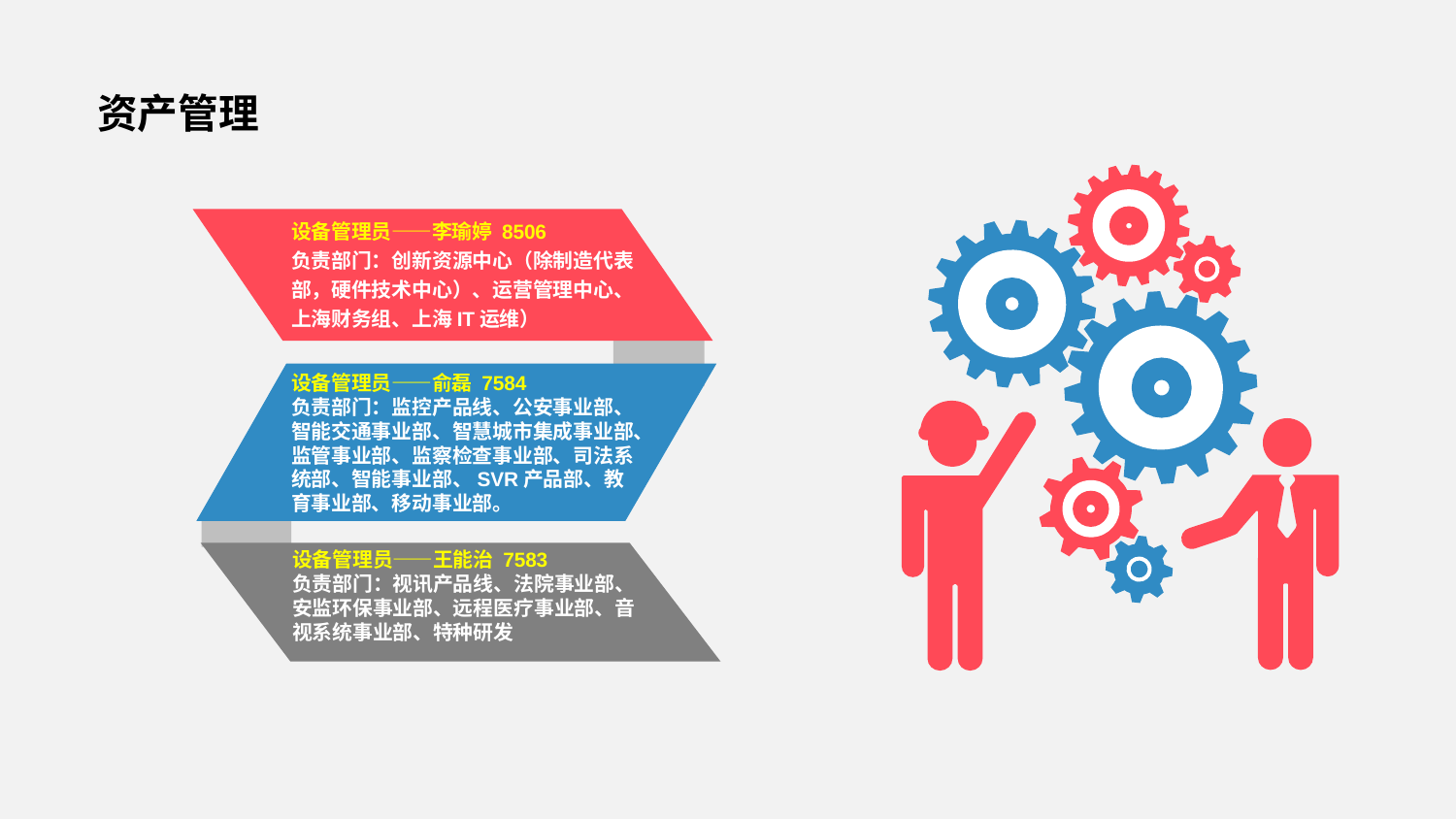

资产管理

设备管理员——李瑜婷 8506
负责部门：创新资源中心（除制造代表部，硬件技术中心）、运营管理中心、上海财务组、上海IT运维）

设备管理员——俞磊 7584
负责部门：监控产品线、公安事业部、智能交通事业部、智慧城市集成事业部、监管事业部、监察检查事业部、司法系统部、智能事业部、SVR产品部、教育事业部、移动事业部。

设备管理员——王能治 7583
负责部门：视讯产品线、法院事业部、安监环保事业部、远程医疗事业部、音视系统事业部、特种研发